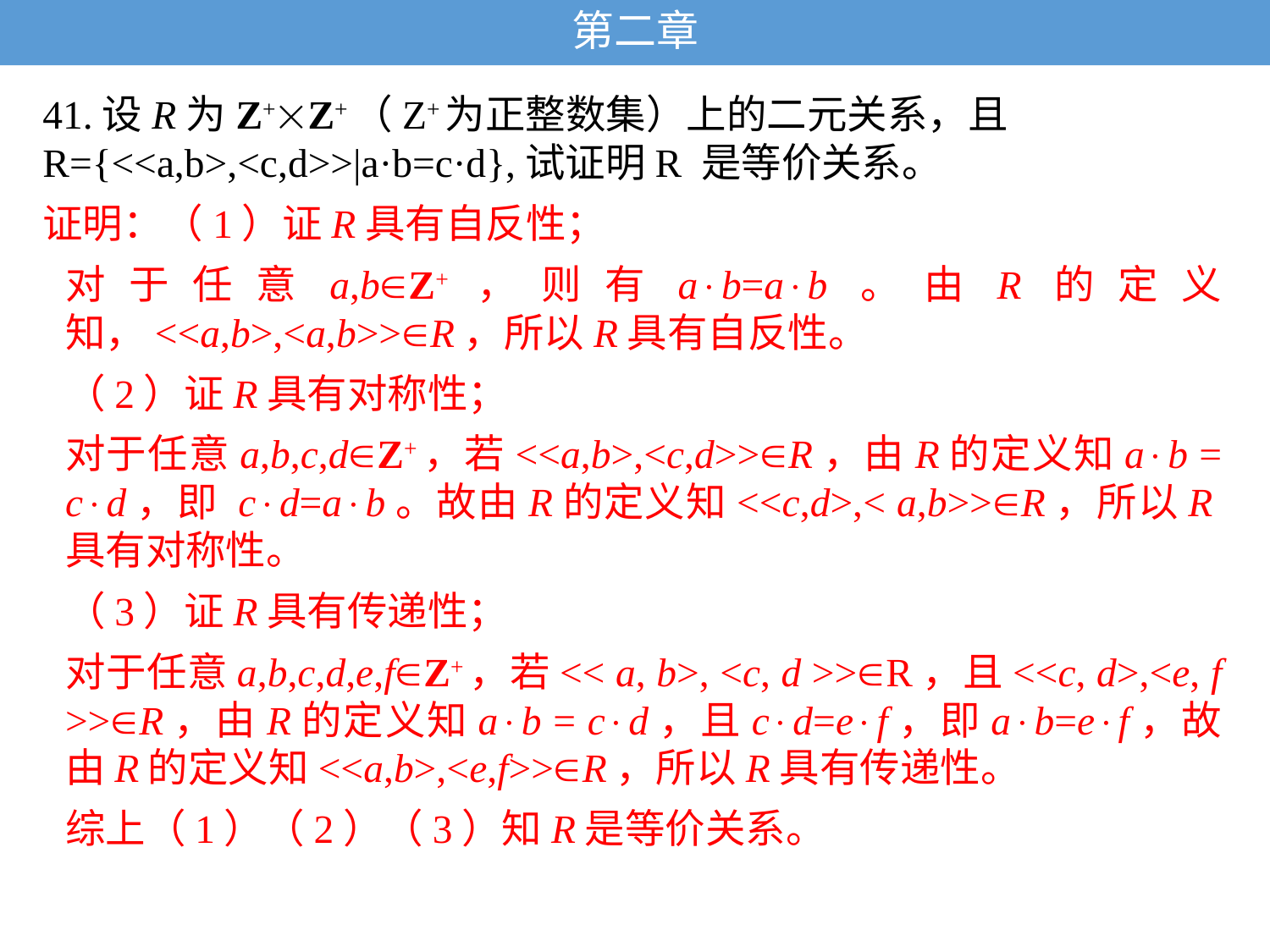

# 第二章
41.设R为Z+×Z+（Z+为正整数集）上的二元关系，且R={<<a,b>,<c,d>>|a·b=c·d},试证明R 是等价关系。
证明：（1）证R具有自反性；
对于任意a,b∈Z+，则有a⋅b=a⋅b。由R的定义知，<<a,b>,<a,b>>∈R，所以R具有自反性。
（2）证R具有对称性；
对于任意a,b,c,d∈Z+，若<<a,b>,<c,d>>∈R，由R的定义知a⋅b = c⋅d，即 c⋅d=a⋅b。故由R的定义知<<c,d>,< a,b>>∈R，所以R具有对称性。
（3）证R具有传递性；
对于任意a,b,c,d,e,f∈Z+，若<< a, b>, <c, d >>∈R，且<<c, d>,<e, f >>∈R，由R的定义知a⋅b = c⋅d，且c⋅d=e⋅f，即a⋅b=e⋅f，故由R的定义知<<a,b>,<e,f>>∈R，所以R具有传递性。
综上（1）（2）（3）知R是等价关系。